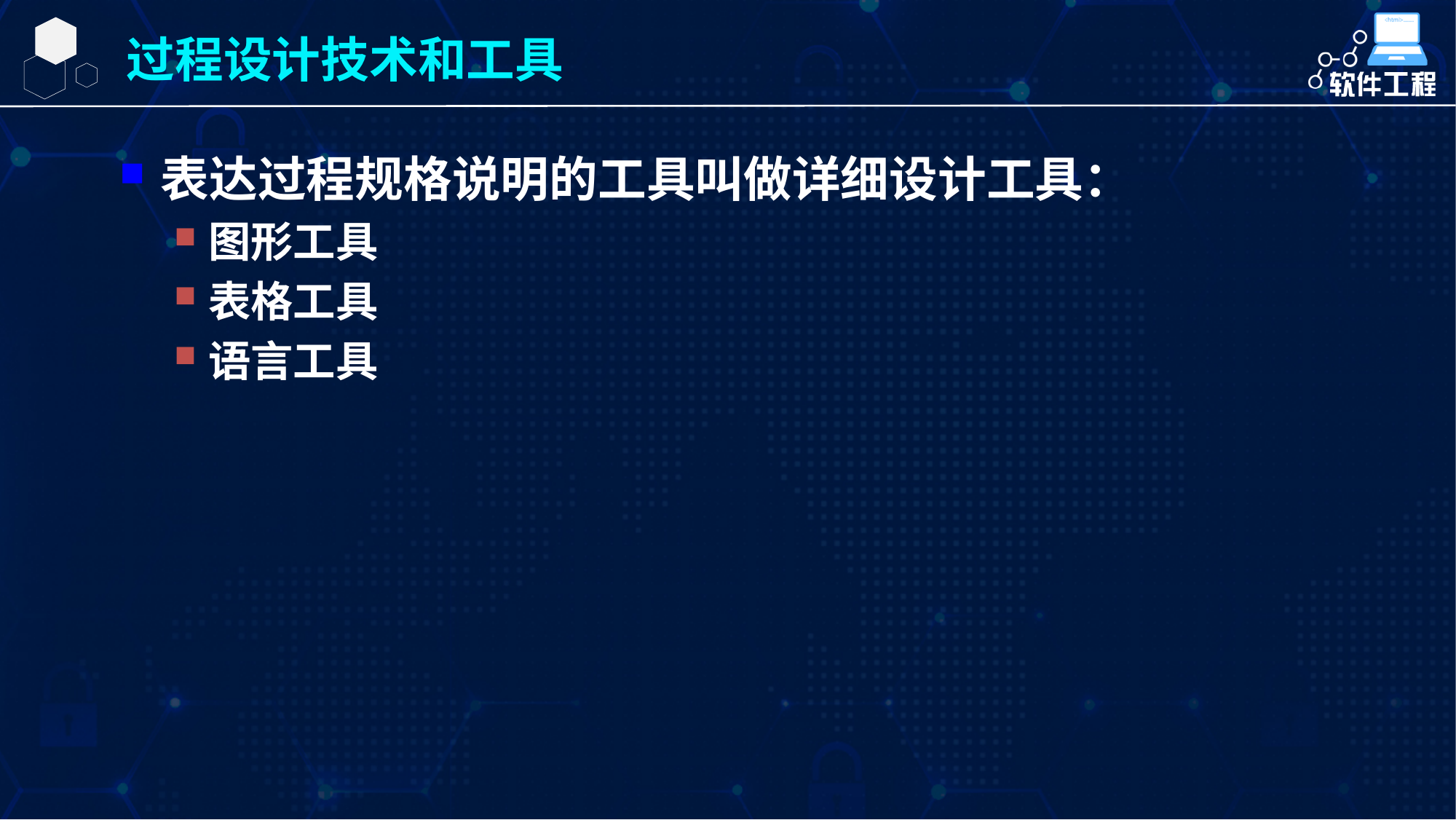

过程设计技术和工具
表达过程规格说明的工具叫做详细设计工具：
图形工具
表格工具
语言工具